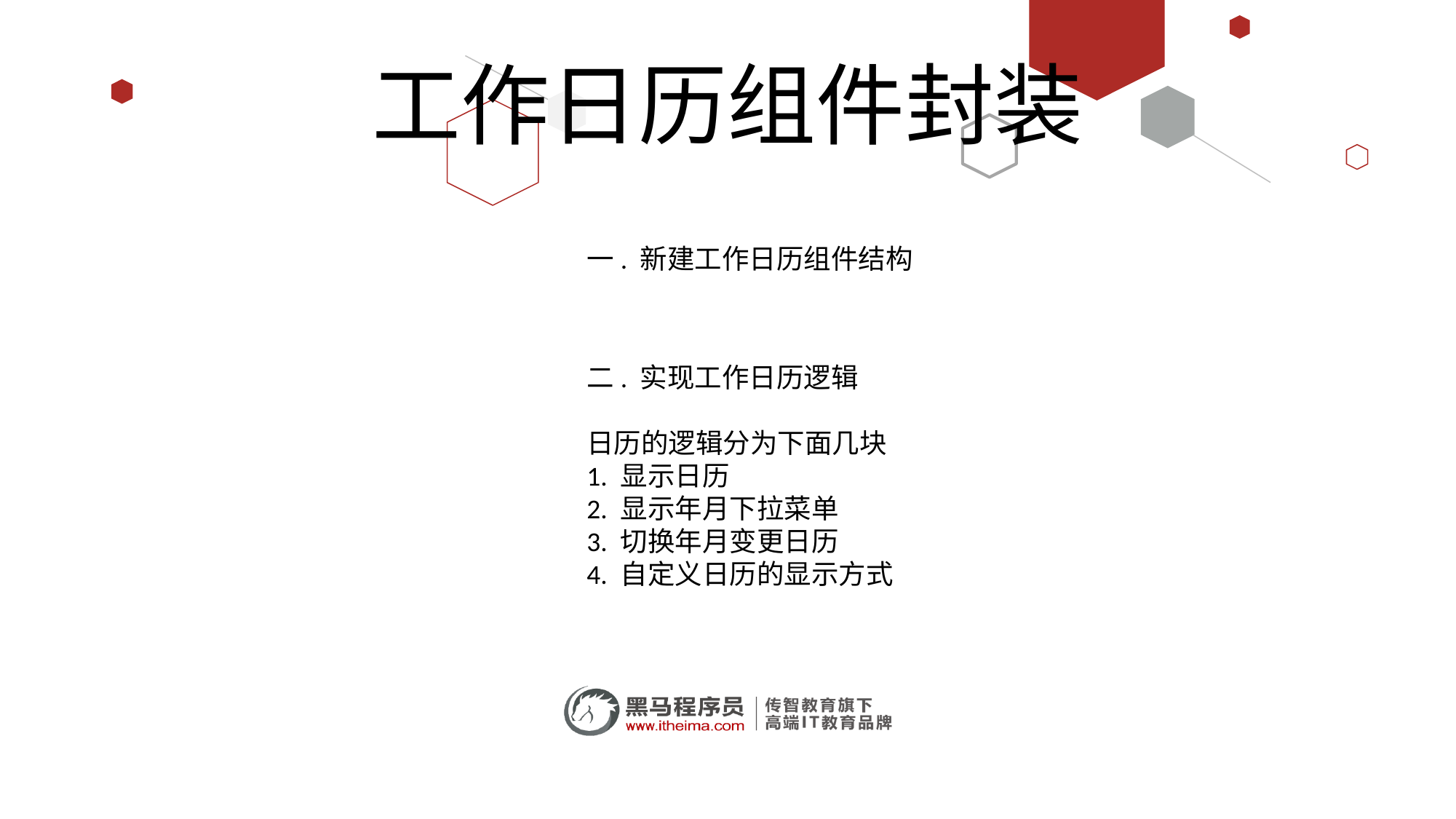

# 工作日历组件封装
一. 新建工作日历组件结构
二. 实现工作日历逻辑

日历的逻辑分为下面几块
1. 显示日历
2. 显示年月下拉菜单
3. 切换年月变更日历
4. 自定义日历的显示方式